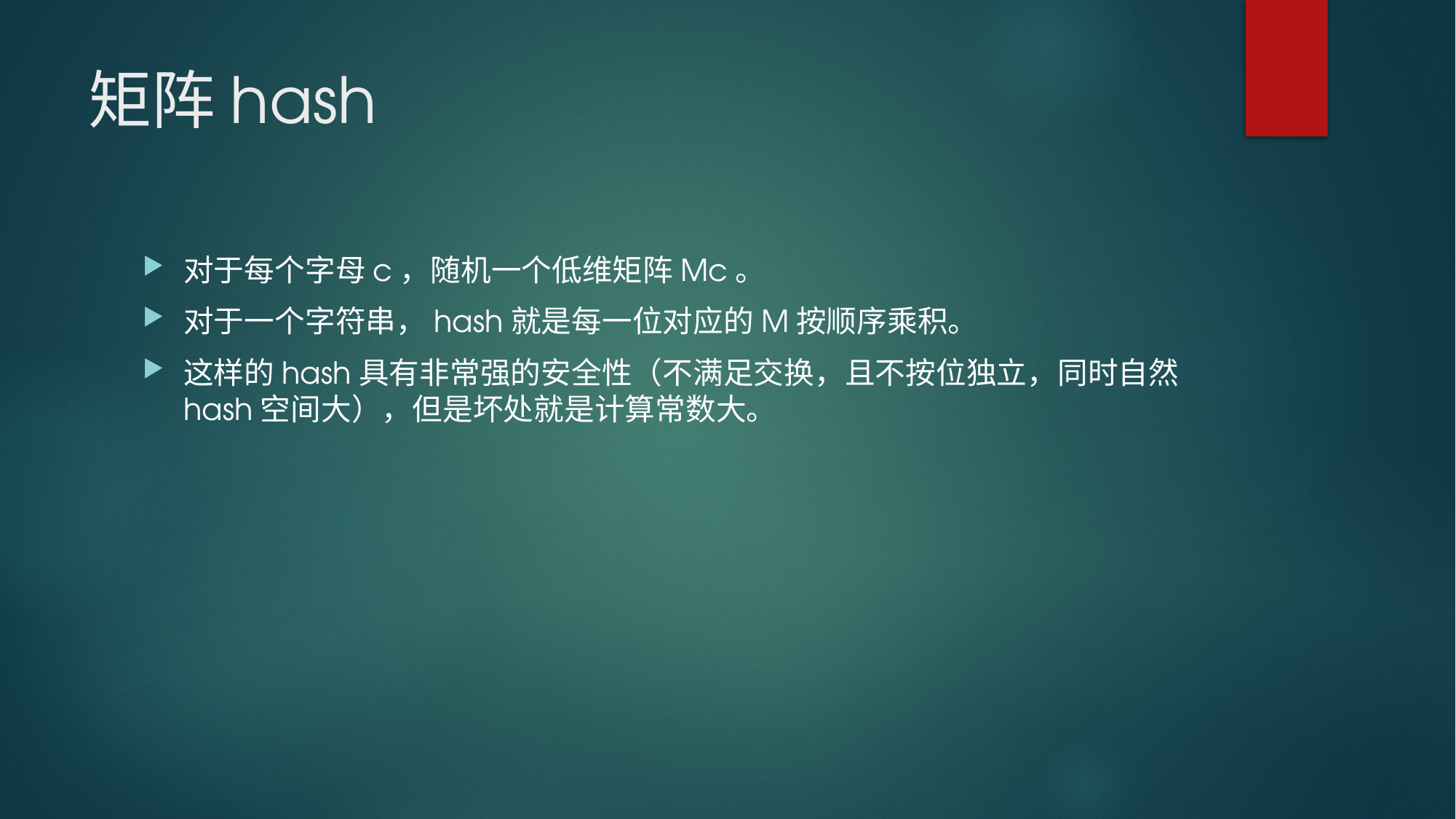

# 矩阵hash
对于每个字母c，随机一个低维矩阵Mc。
对于一个字符串，hash就是每一位对应的M按顺序乘积。
这样的hash具有非常强的安全性（不满足交换，且不按位独立，同时自然hash空间大），但是坏处就是计算常数大。